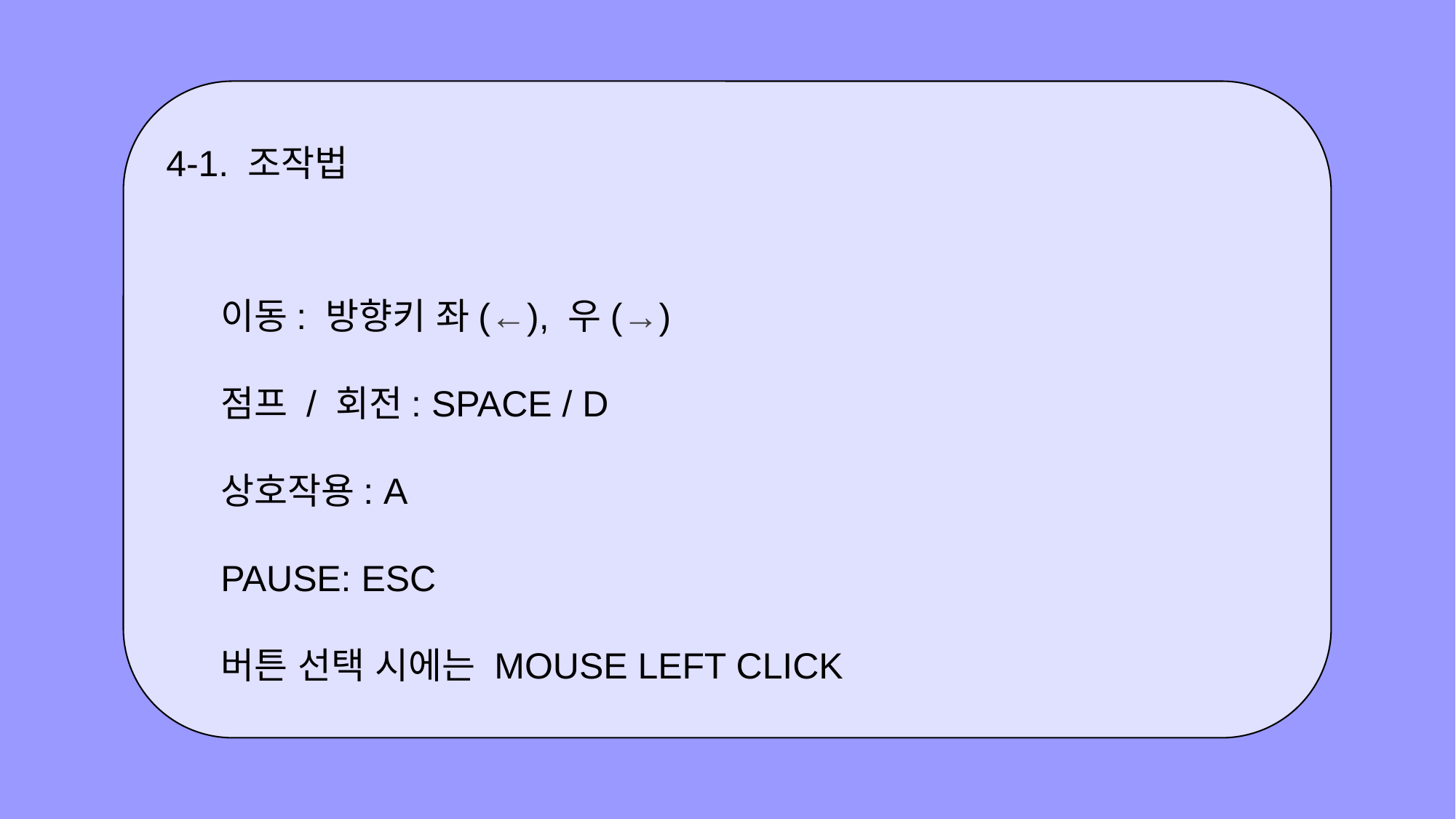

4-1. 조작법

이동: 방향키 좌(←), 우(→)
점프 / 회전: SPACE / D
상호작용: A
PAUSE: ESC
버튼 선택 시에는 MOUSE LEFT CLICK